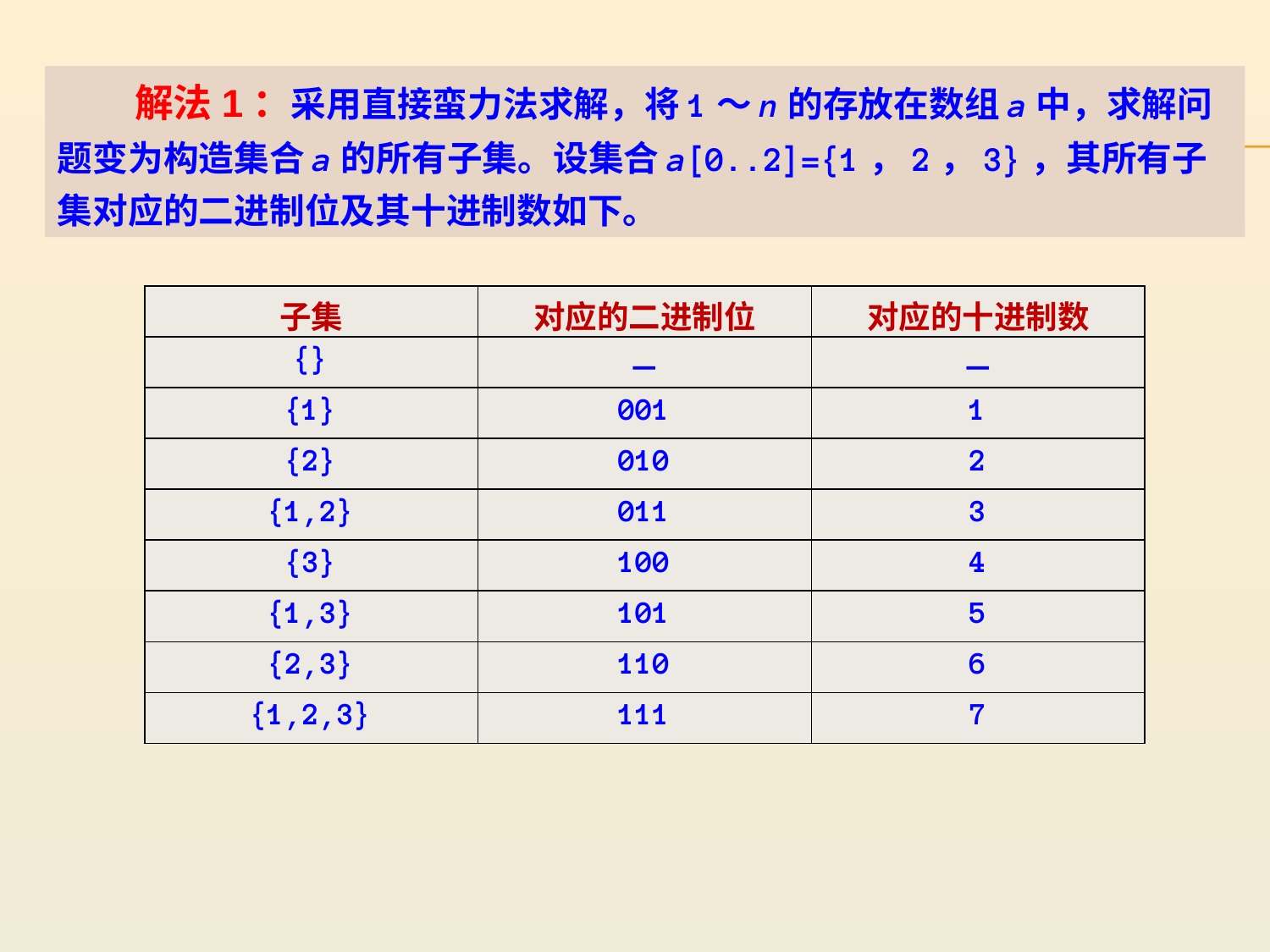

解法1：采用直接蛮力法求解，将1～n的存放在数组a中，求解问题变为构造集合a的所有子集。设集合a[0..2]={1，2，3}，其所有子集对应的二进制位及其十进制数如下。
| 子集 | 对应的二进制位 | 对应的十进制数 |
| --- | --- | --- |
| {} | － | － |
| {1} | 001 | 1 |
| {2} | 010 | 2 |
| {1,2} | 011 | 3 |
| {3} | 100 | 4 |
| {1,3} | 101 | 5 |
| {2,3} | 110 | 6 |
| {1,2,3} | 111 | 7 |